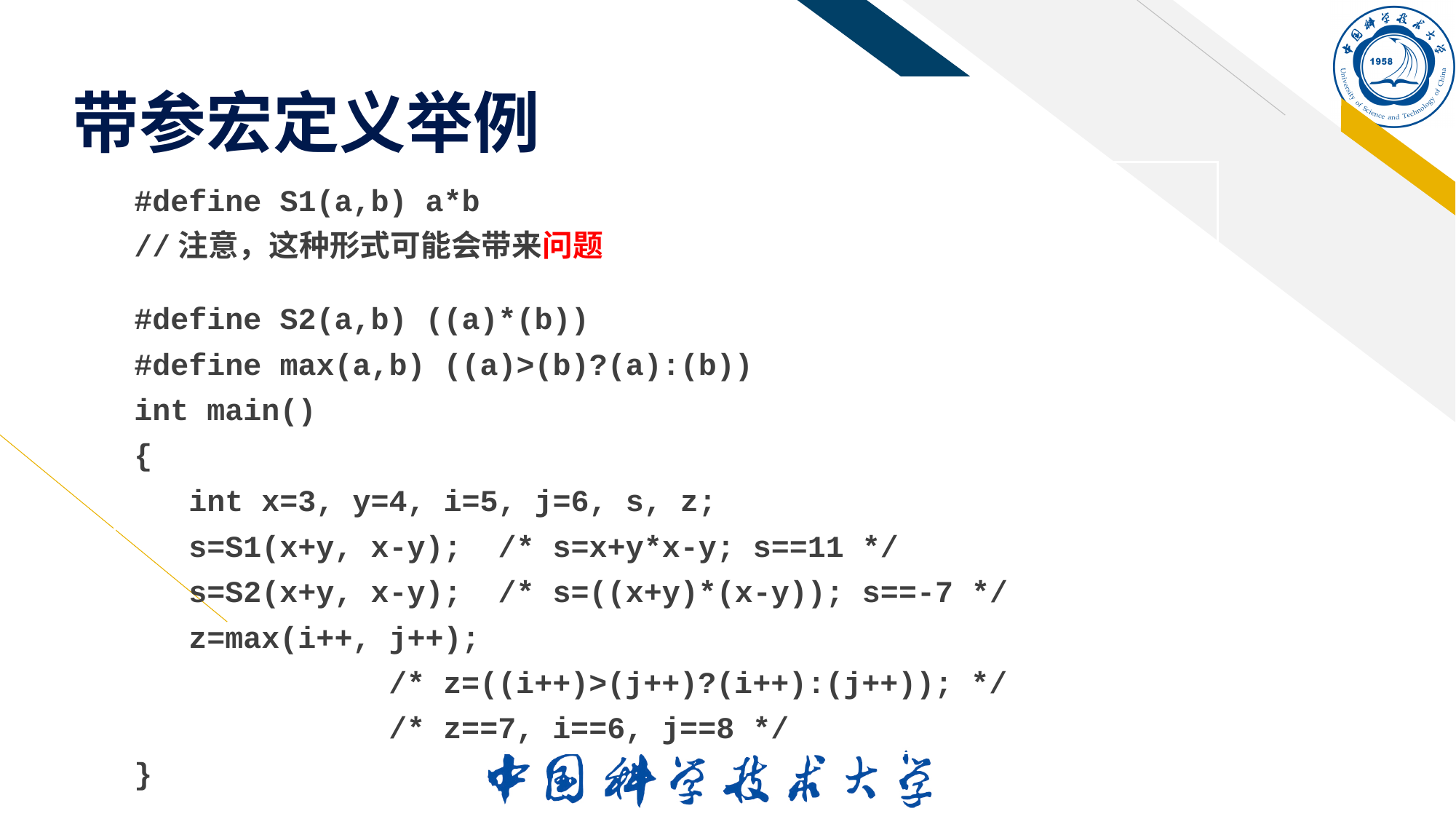

# 带参宏定义举例
#define S1(a,b) a*b
//注意，这种形式可能会带来问题

#define S2(a,b) ((a)*(b))
#define max(a,b) ((a)>(b)?(a):(b))
int main()
{
   int x=3, y=4, i=5, j=6, s, z;
   s=S1(x+y, x-y);  /* s=x+y*x-y; s==11 */
   s=S2(x+y, x-y);  /* s=((x+y)*(x-y)); s==-7 */
   z=max(i++, j++);
              /* z=((i++)>(j++)?(i++):(j++)); */
              /* z==7, i==6, j==8 */
}